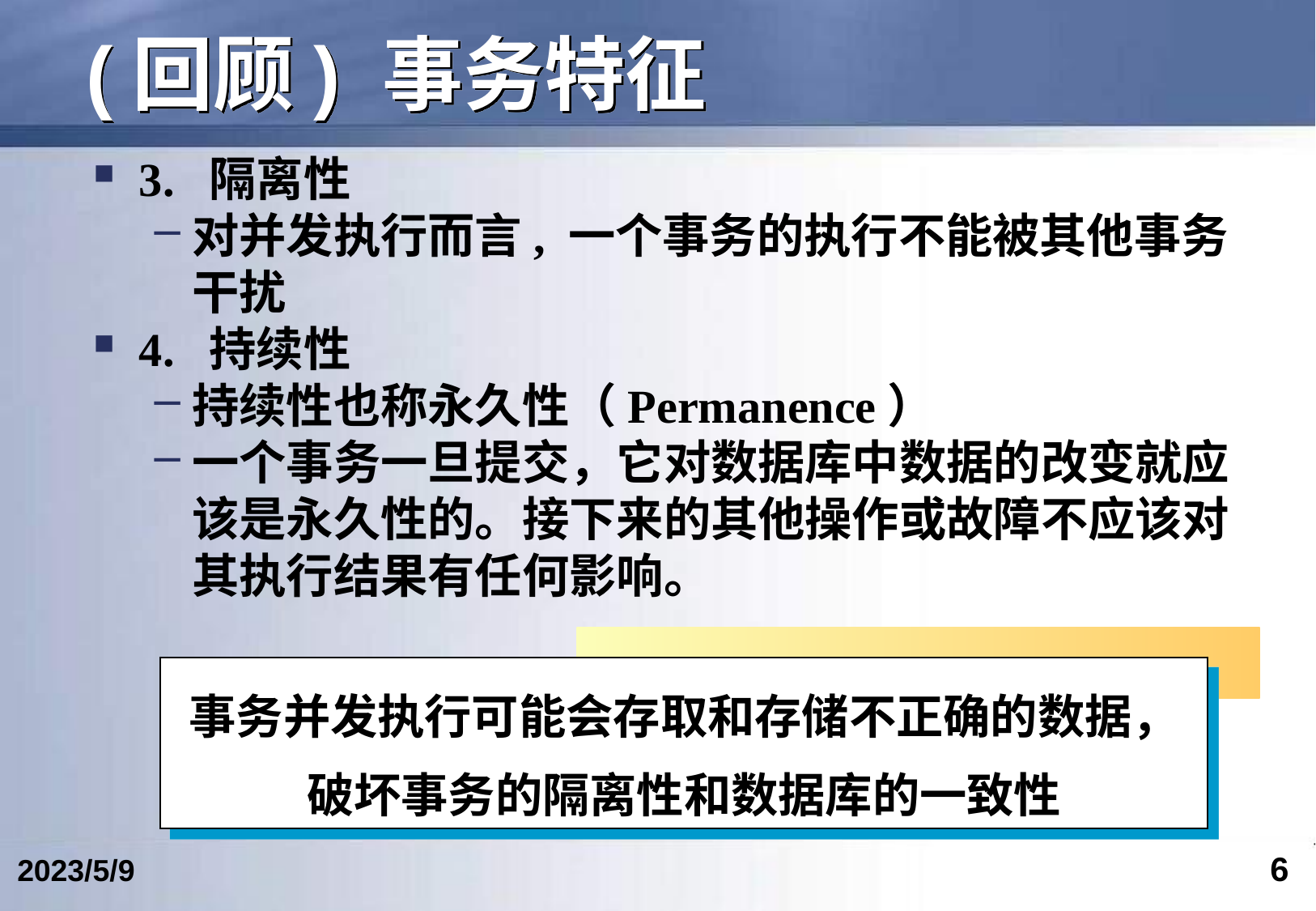

# (回顾) 事务特征
3.  隔离性
对并发执行而言, 一个事务的执行不能被其他事务干扰
4.  持续性
持续性也称永久性（Permanence）
一个事务一旦提交，它对数据库中数据的改变就应该是永久性的。接下来的其他操作或故障不应该对其执行结果有任何影响。

事务并发执行可能会存取和存储不正确的数据，破坏事务的隔离性和数据库的一致性
6
2023/5/9